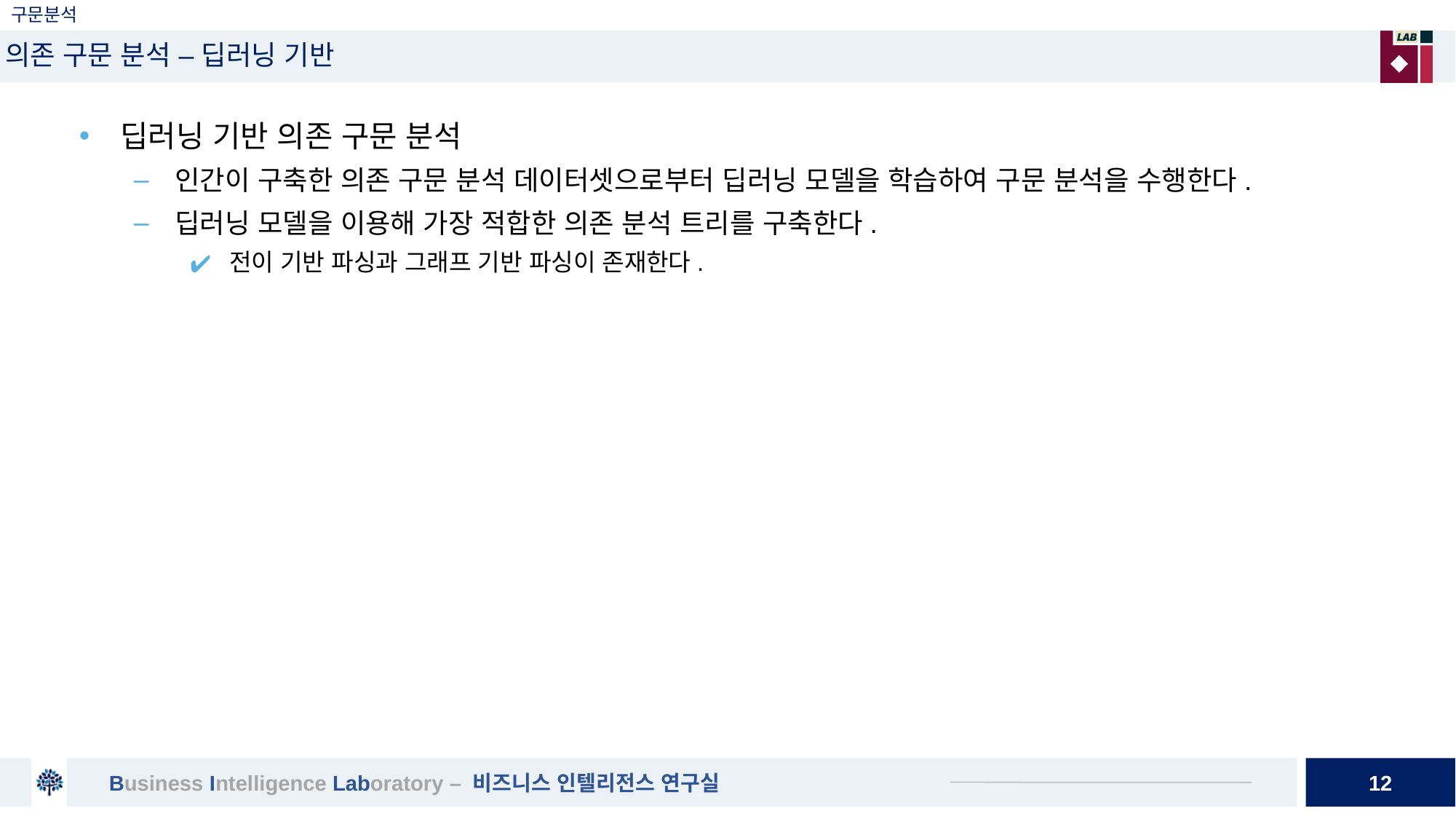

# 구문분석
의존 구문 분석 – 딥러닝 기반
딥러닝 기반 의존 구문 분석
인간이 구축한 의존 구문 분석 데이터셋으로부터 딥러닝 모델을 학습하여 구문 분석을 수행한다.
딥러닝 모델을 이용해 가장 적합한 의존 분석 트리를 구축한다.
전이 기반 파싱과 그래프 기반 파싱이 존재한다.

12